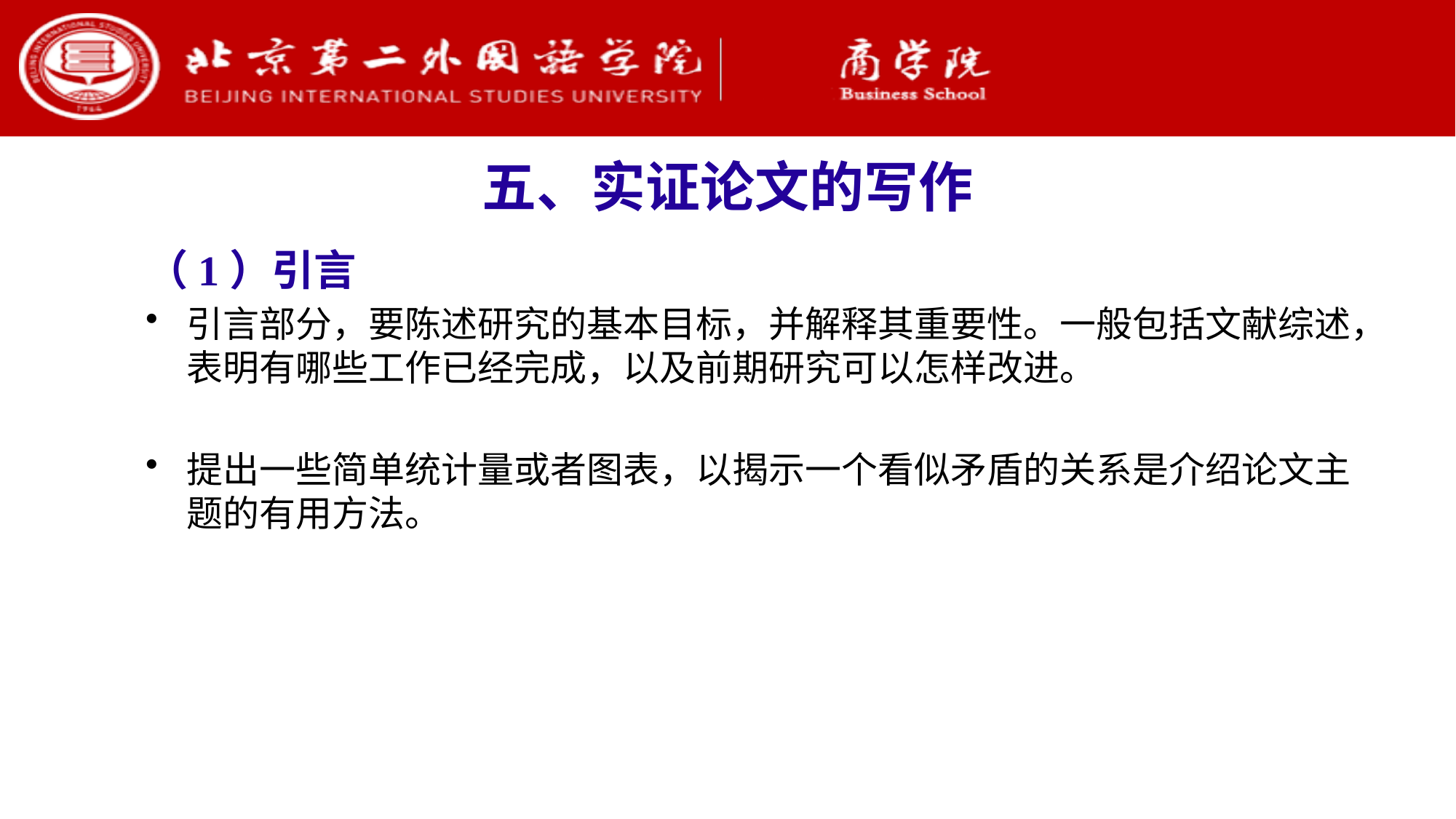

五、实证论文的写作
（1）引言
引言部分，要陈述研究的基本目标，并解释其重要性。一般包括文献综述，表明有哪些工作已经完成，以及前期研究可以怎样改进。

提出一些简单统计量或者图表，以揭示一个看似矛盾的关系是介绍论文主题的有用方法。